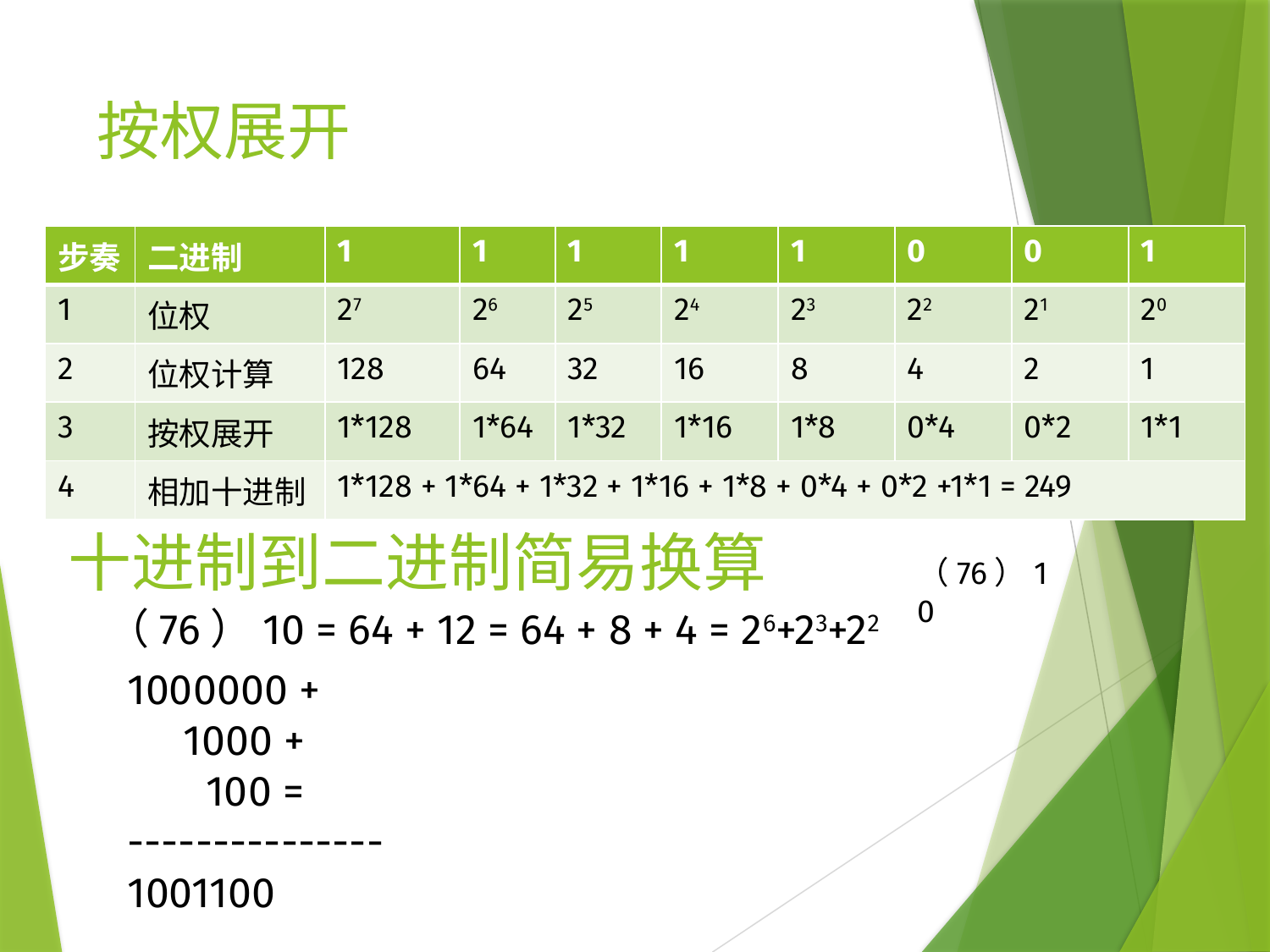

# 按权展开
| 步奏 | 二进制 | 1 | 1 | 1 | 1 | 1 | 0 | 0 | 1 |
| --- | --- | --- | --- | --- | --- | --- | --- | --- | --- |
| 1 | 位权 | 27 | 26 | 25 | 24 | 23 | 22 | 21 | 20 |
| 2 | 位权计算 | 128 | 64 | 32 | 16 | 8 | 4 | 2 | 1 |
| 3 | 按权展开 | 1\*128 | 1\*64 | 1\*32 | 1\*16 | 1\*8 | 0\*4 | 0\*2 | 1\*1 |
| 4 | 相加十进制 | 1\*128 + 1\*64 + 1\*32 + 1\*16 + 1\*8 + 0\*4 + 0\*2 +1\*1 = 249 |  |  |  |  |  |  |  |
十进制到二进制简易换算
（76）10
（76）10 = 64 + 12 = 64 + 8 + 4 = 26+23+22
1000000 +
     1000 +
       100 =
---------------
1001100